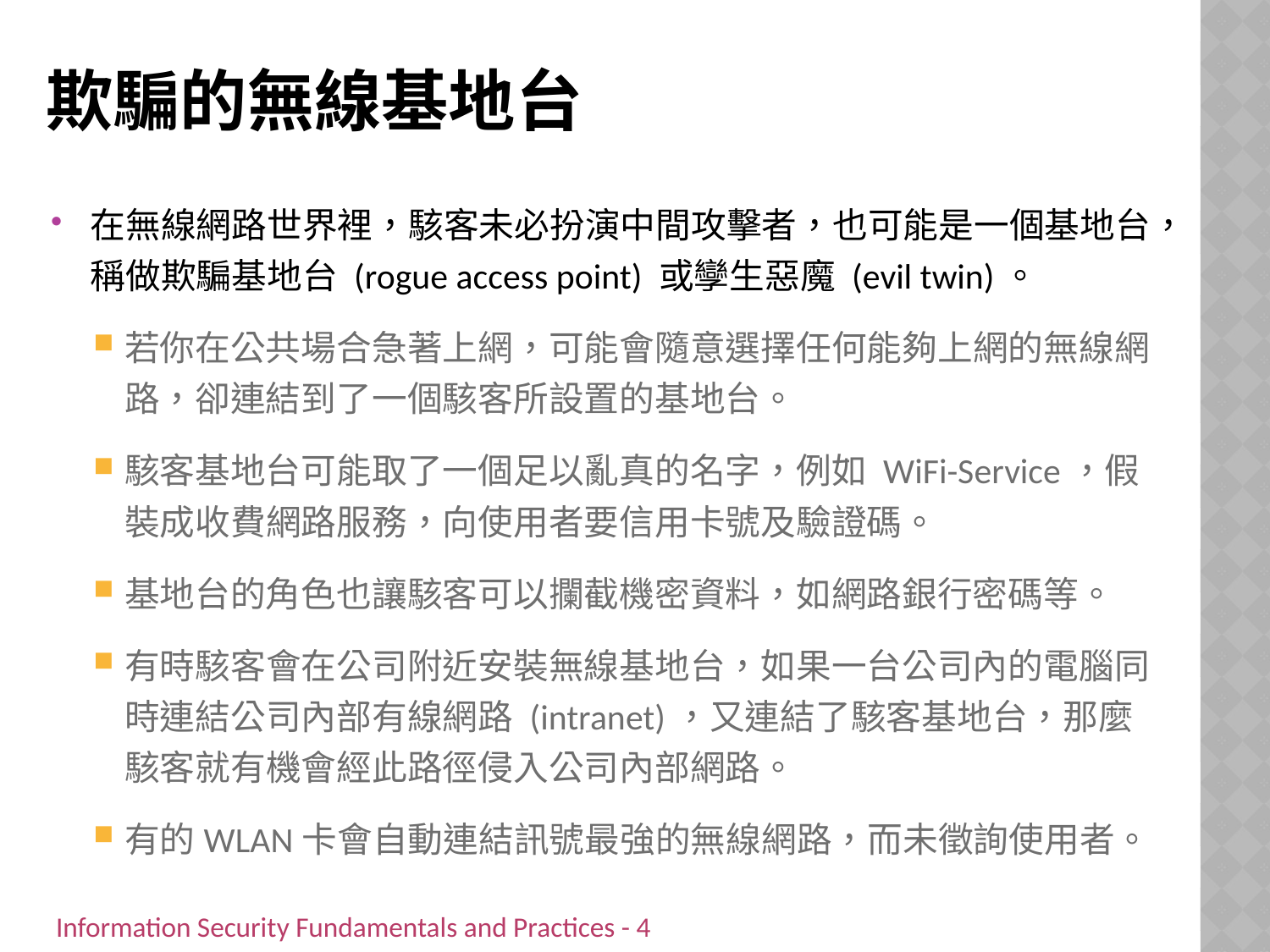

# 欺騙的無線基地台
在無線網路世界裡，駭客未必扮演中間攻擊者，也可能是一個基地台，稱做欺騙基地台 (rogue access point) 或孿生惡魔 (evil twin)。
若你在公共場合急著上網，可能會隨意選擇任何能夠上網的無線網路，卻連結到了一個駭客所設置的基地台。
駭客基地台可能取了一個足以亂真的名字，例如 WiFi-Service，假裝成收費網路服務，向使用者要信用卡號及驗證碼。
基地台的角色也讓駭客可以攔截機密資料，如網路銀行密碼等。
有時駭客會在公司附近安裝無線基地台，如果一台公司內的電腦同時連結公司內部有線網路 (intranet)，又連結了駭客基地台，那麼駭客就有機會經此路徑侵入公司內部網路。
有的WLAN卡會自動連結訊號最強的無線網路，而未徵詢使用者。